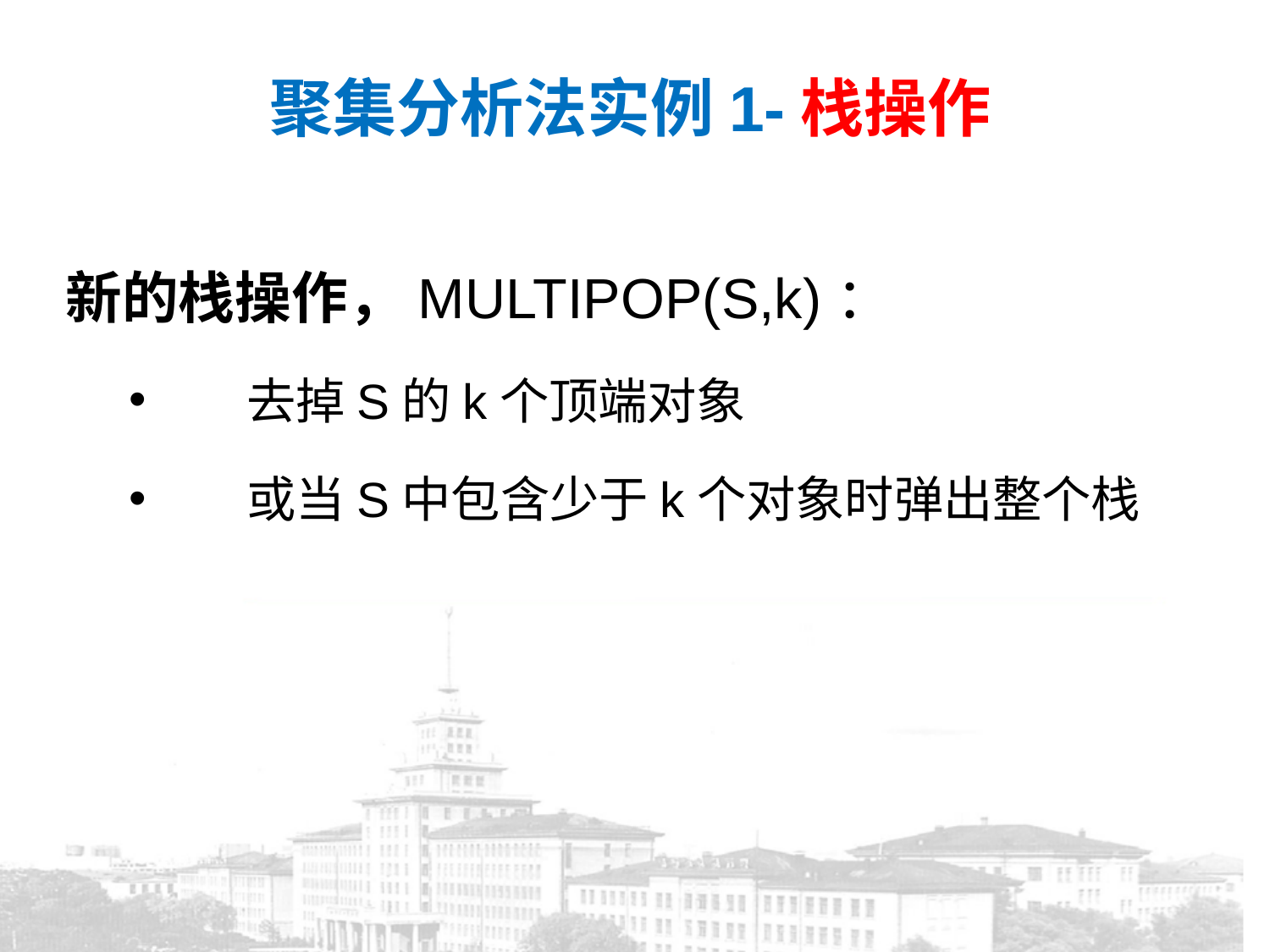

# 聚集分析法实例1-栈操作
新的栈操作，MULTIPOP(S,k)：
      去掉S的k个顶端对象
      或当S中包含少于k个对象时弹出整个栈